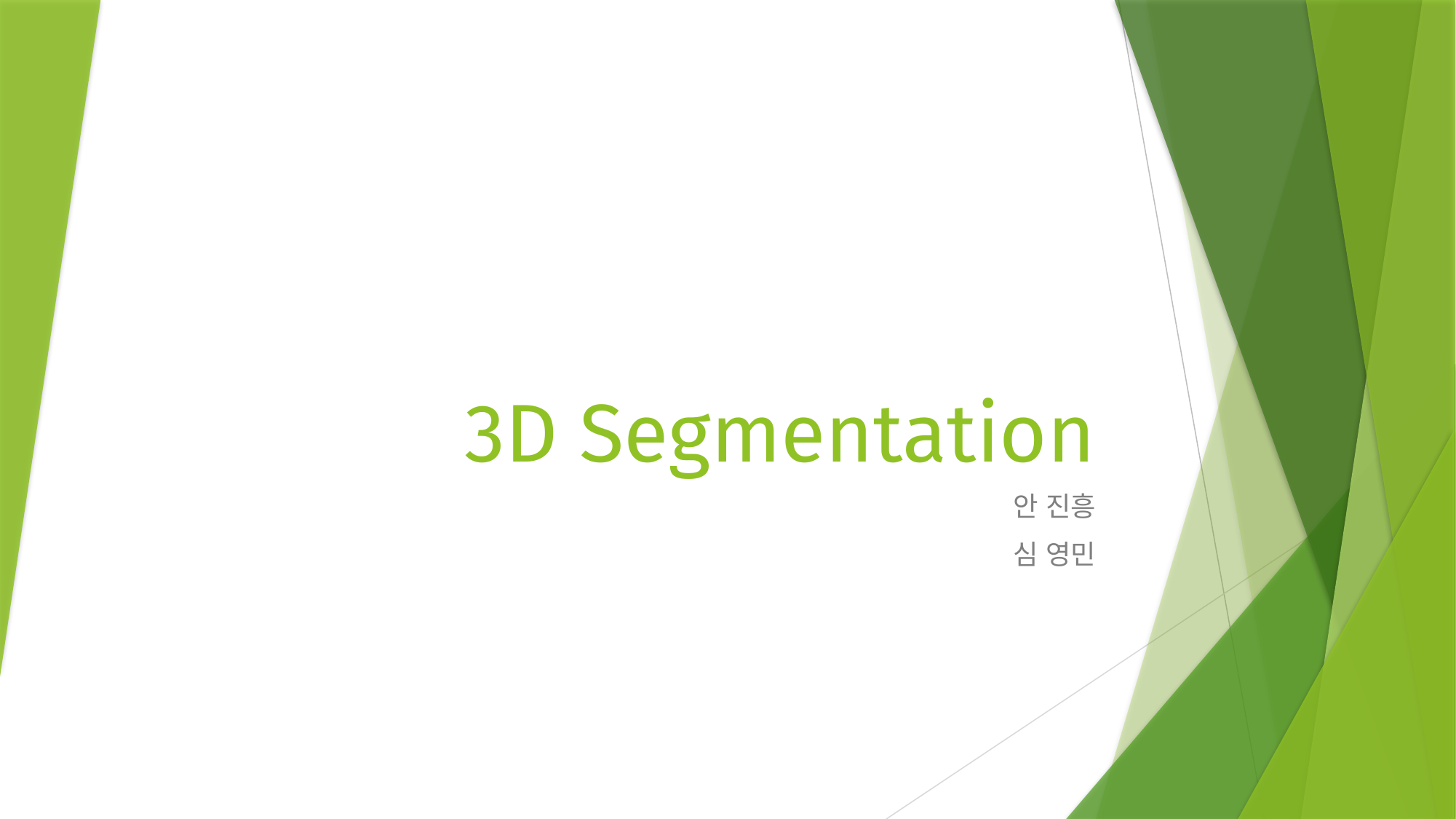

# 3D Segmentation
안 진흥
심 영민